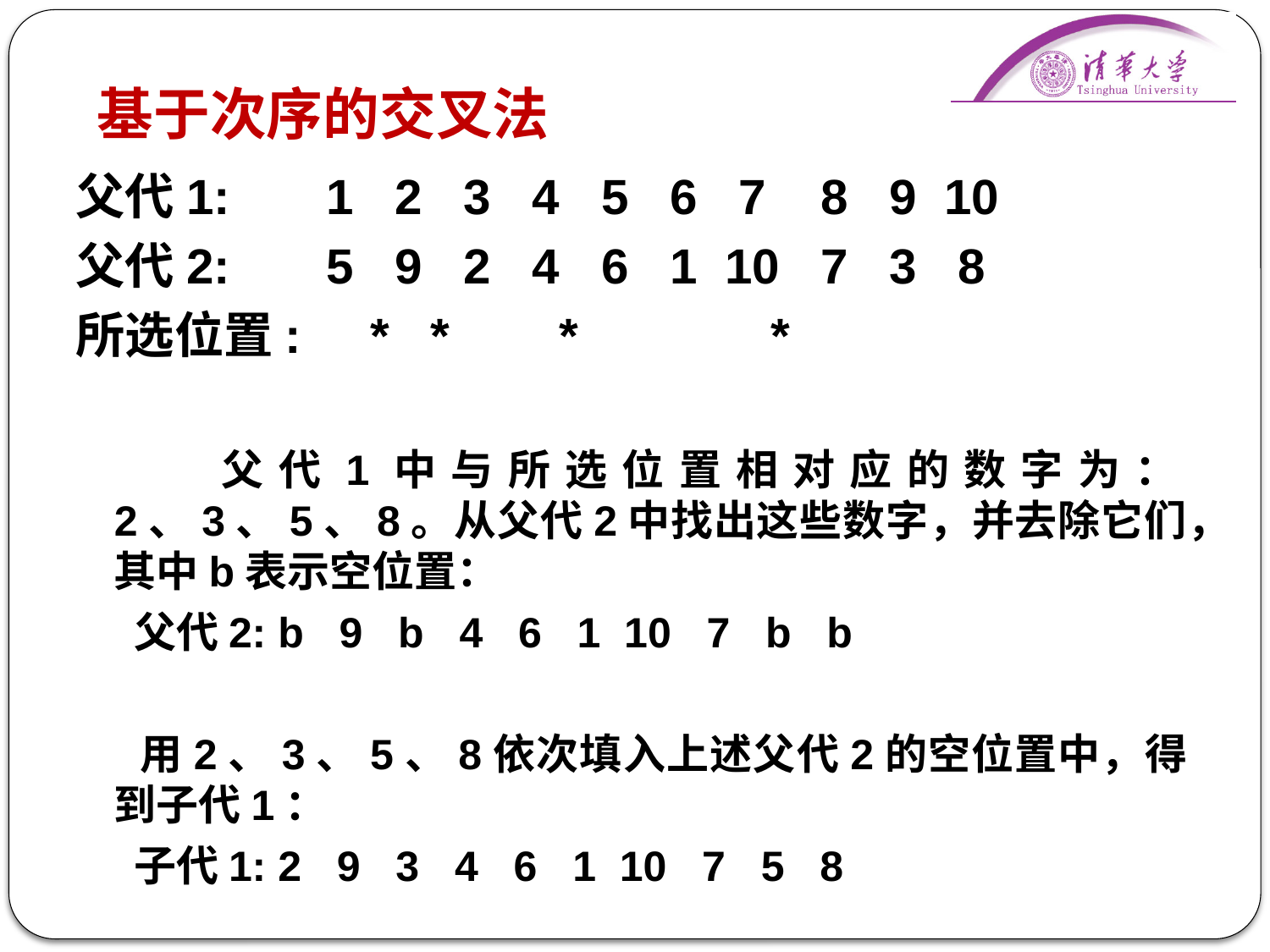

# 基于次序的交叉法
父代1:       1   2   3   4   5   6   7    8   9  10
父代2:       5   9   2   4   6   1  10   7   3   8
所选位置:     *   *        *              *

     父代1中与所选位置相对应的数字为：2、3、5、8。从父代2中找出这些数字，并去除它们，其中b表示空位置：
     父代2: b   9   b   4   6   1  10   7   b   b

     用2、3、5、8依次填入上述父代2的空位置中，得到子代1：
     子代1: 2   9   3   4   6   1  10   7   5   8